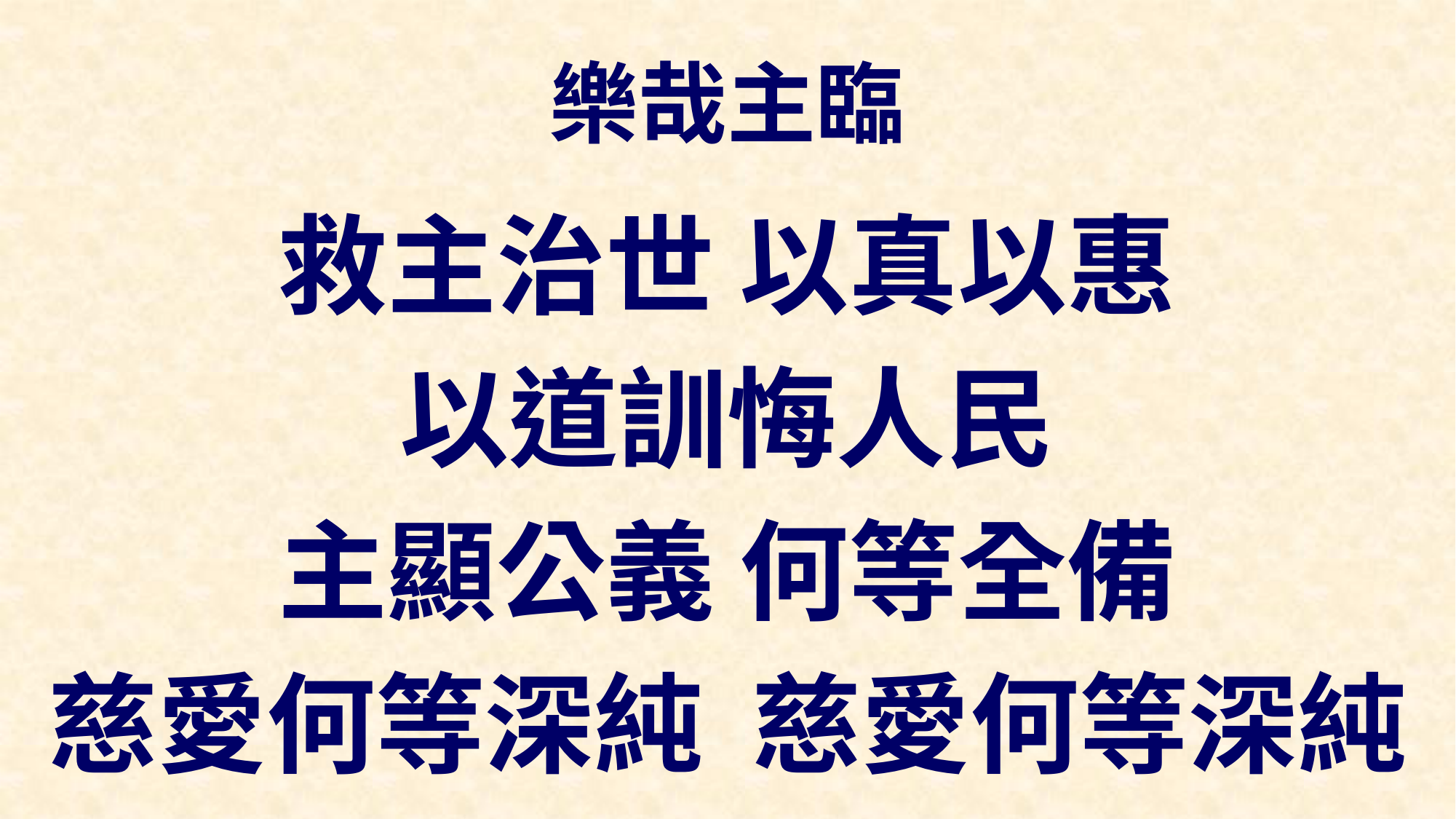

# 樂哉主臨
救主治世 以真以惠
以道訓悔人民
主顯公義 何等全備
慈愛何等深純  慈愛何等深純
慈愛 慈愛何等深純